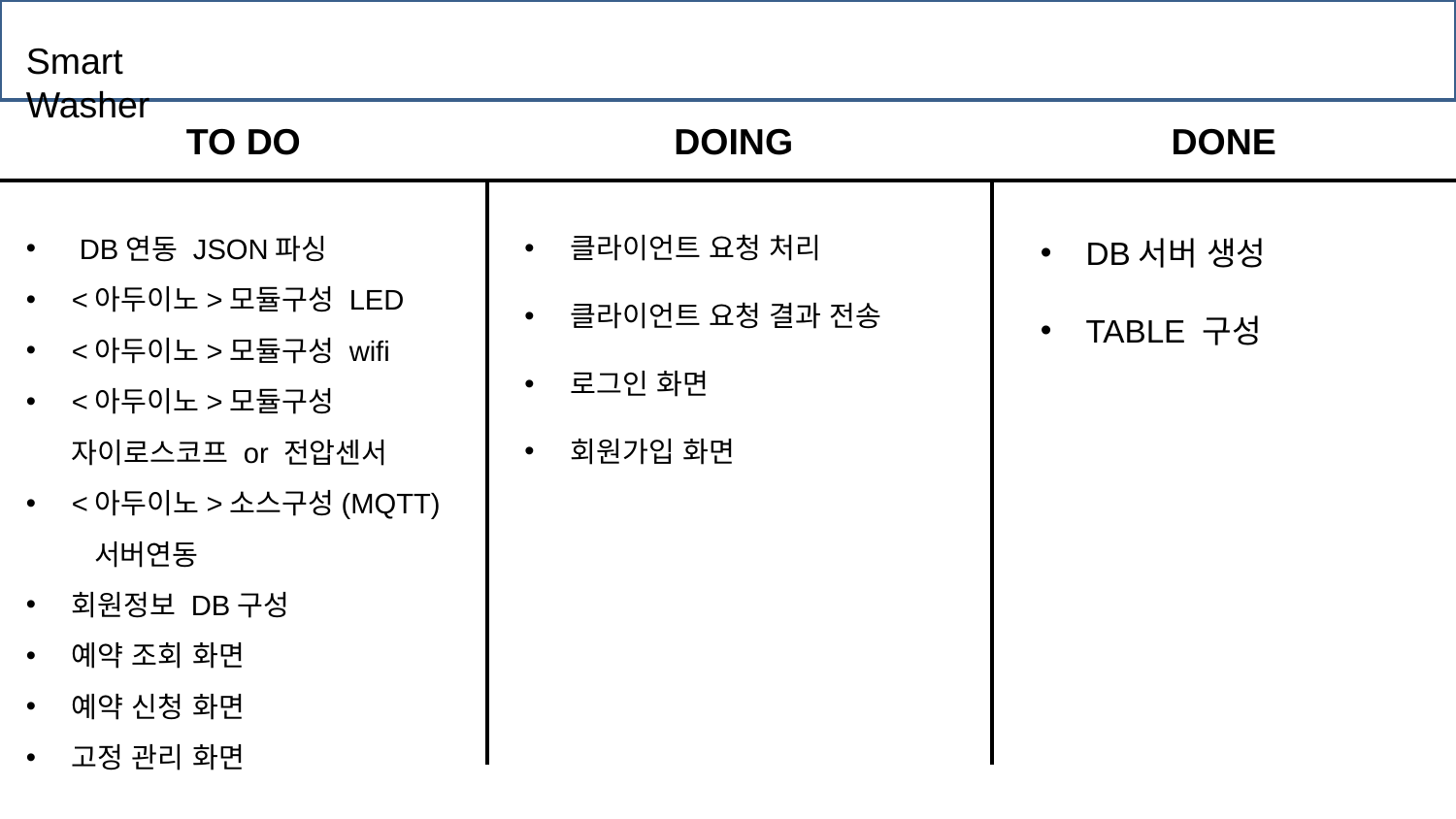

Smart Washer
TO DO
DOING
DONE
 DB연동 JSON파싱
<아두이노>모듈구성 LED
<아두이노>모듈구성 wifi
<아두이노>모듈구성                자이로스코프 or 전압센서
<아두이노>소스구성(MQTT)
  서버연동
회원정보 DB구성
예약 조회 화면
예약 신청 화면
고정 관리 화면
클라이언트 요청 처리

클라이언트 요청 결과 전송

로그인 화면

회원가입 화면
DB서버 생성

TABLE 구성